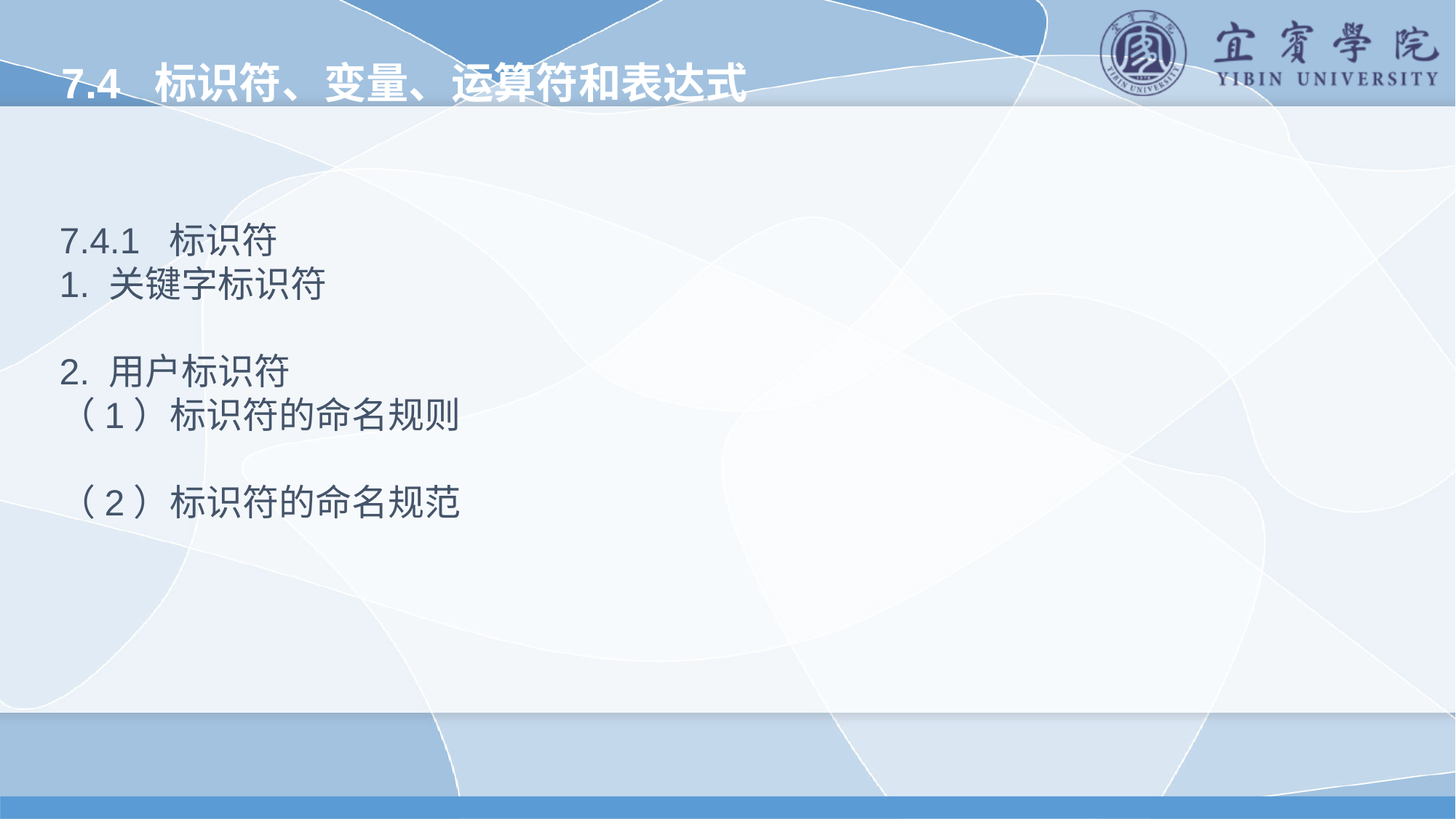

7.4  标识符、变量、运算符和表达式
7.4.1  标识符
1. 关键字标识符

2. 用户标识符
（1）标识符的命名规则

（2）标识符的命名规范